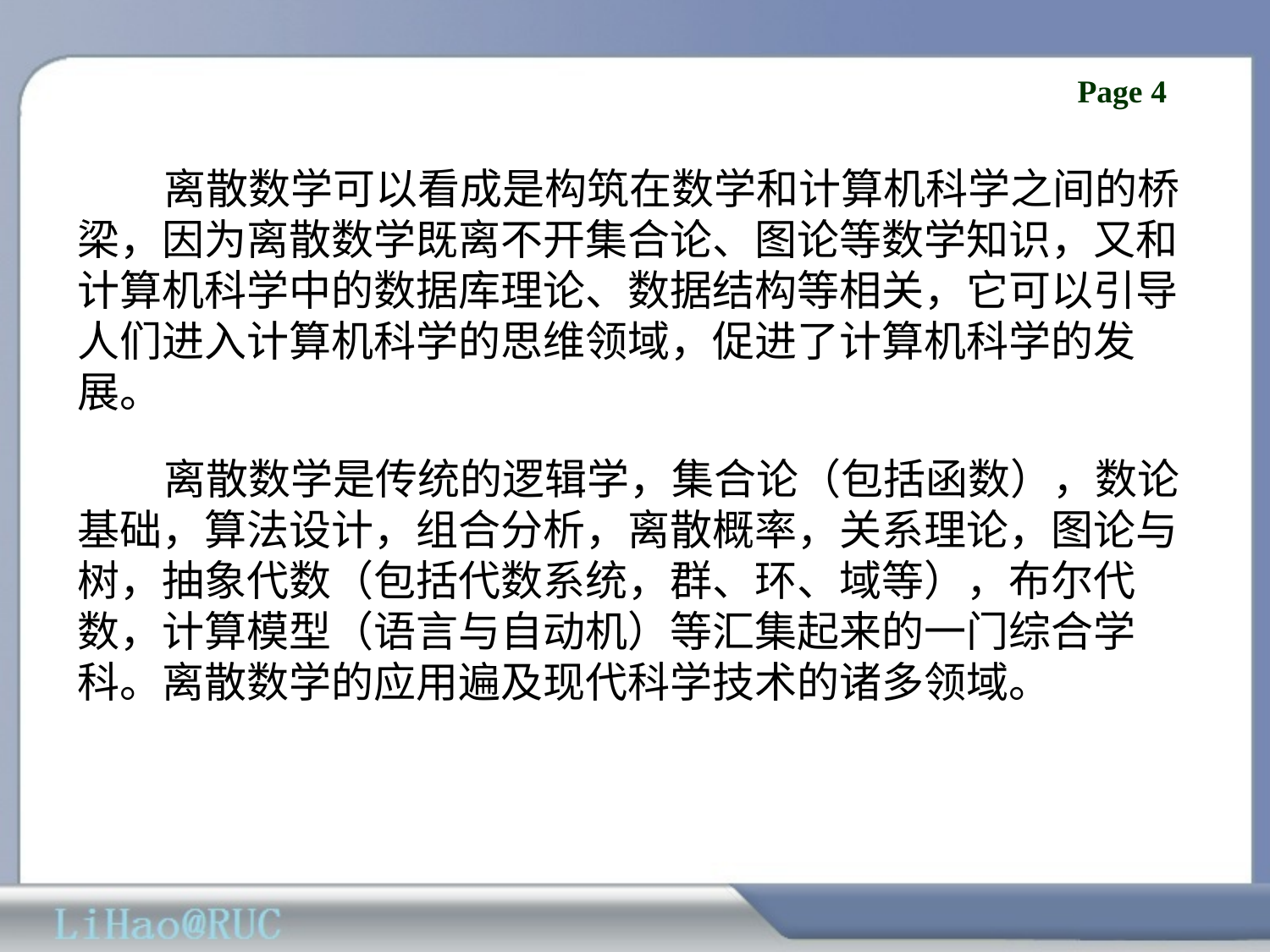

离散数学可以看成是构筑在数学和计算机科学之间的桥梁，因为离散数学既离不开集合论、图论等数学知识，又和计算机科学中的数据库理论、数据结构等相关，它可以引导人们进入计算机科学的思维领域，促进了计算机科学的发展。
        离散数学是传统的逻辑学，集合论（包括函数），数论基础，算法设计，组合分析，离散概率，关系理论，图论与树，抽象代数（包括代数系统，群、环、域等），布尔代数，计算模型（语言与自动机）等汇集起来的一门综合学科。离散数学的应用遍及现代科学技术的诸多领域。